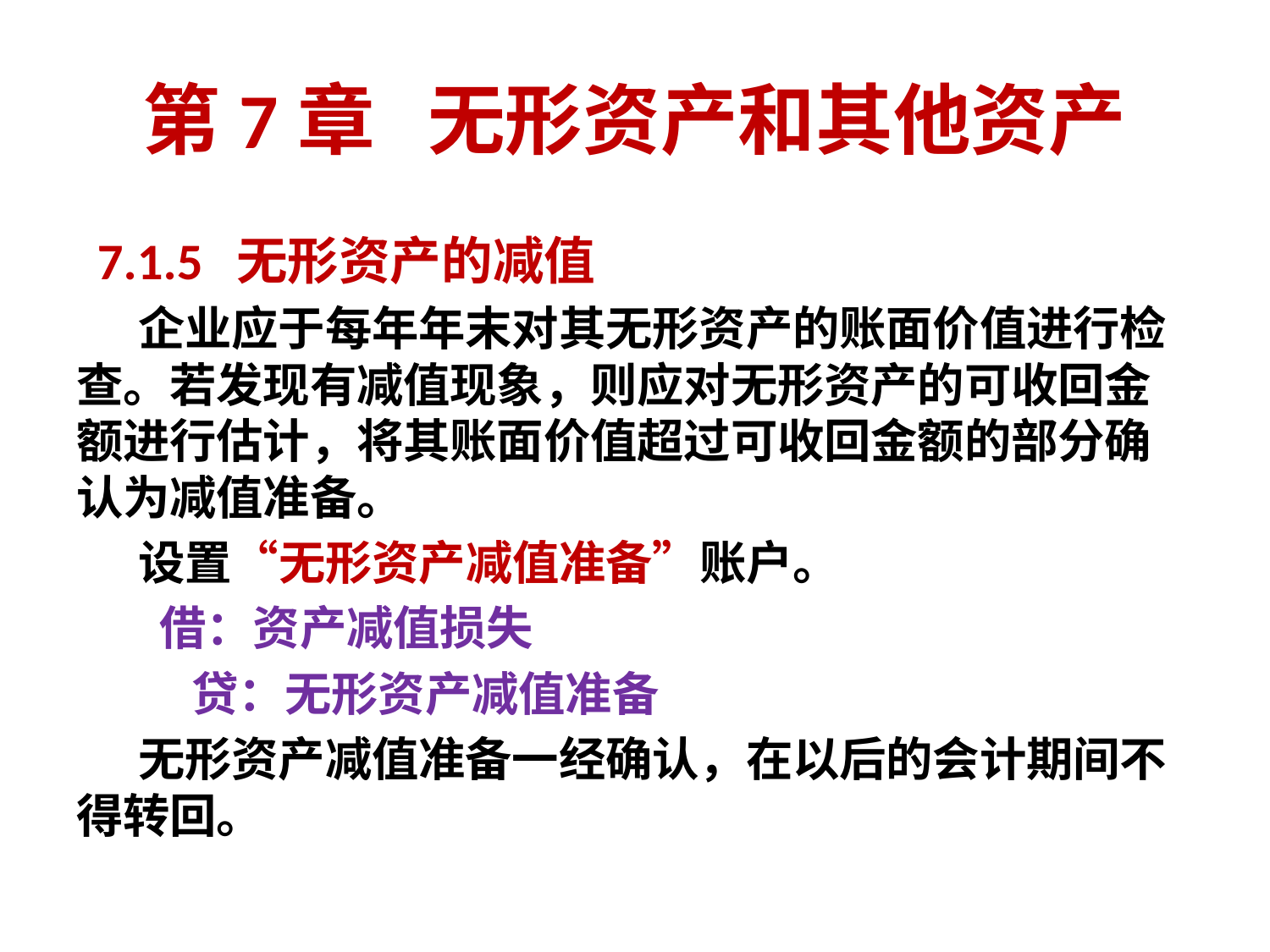

# 第7章   无形资产和其他资产
  7.1.5  无形资产的减值
     企业应于每年年末对其无形资产的账面价值进行检查。若发现有减值现象，则应对无形资产的可收回金额进行估计，将其账面价值超过可收回金额的部分确认为减值准备。
     设置“无形资产减值准备”账户。
       借：资产减值损失
          贷：无形资产减值准备
     无形资产减值准备一经确认，在以后的会计期间不得转回。